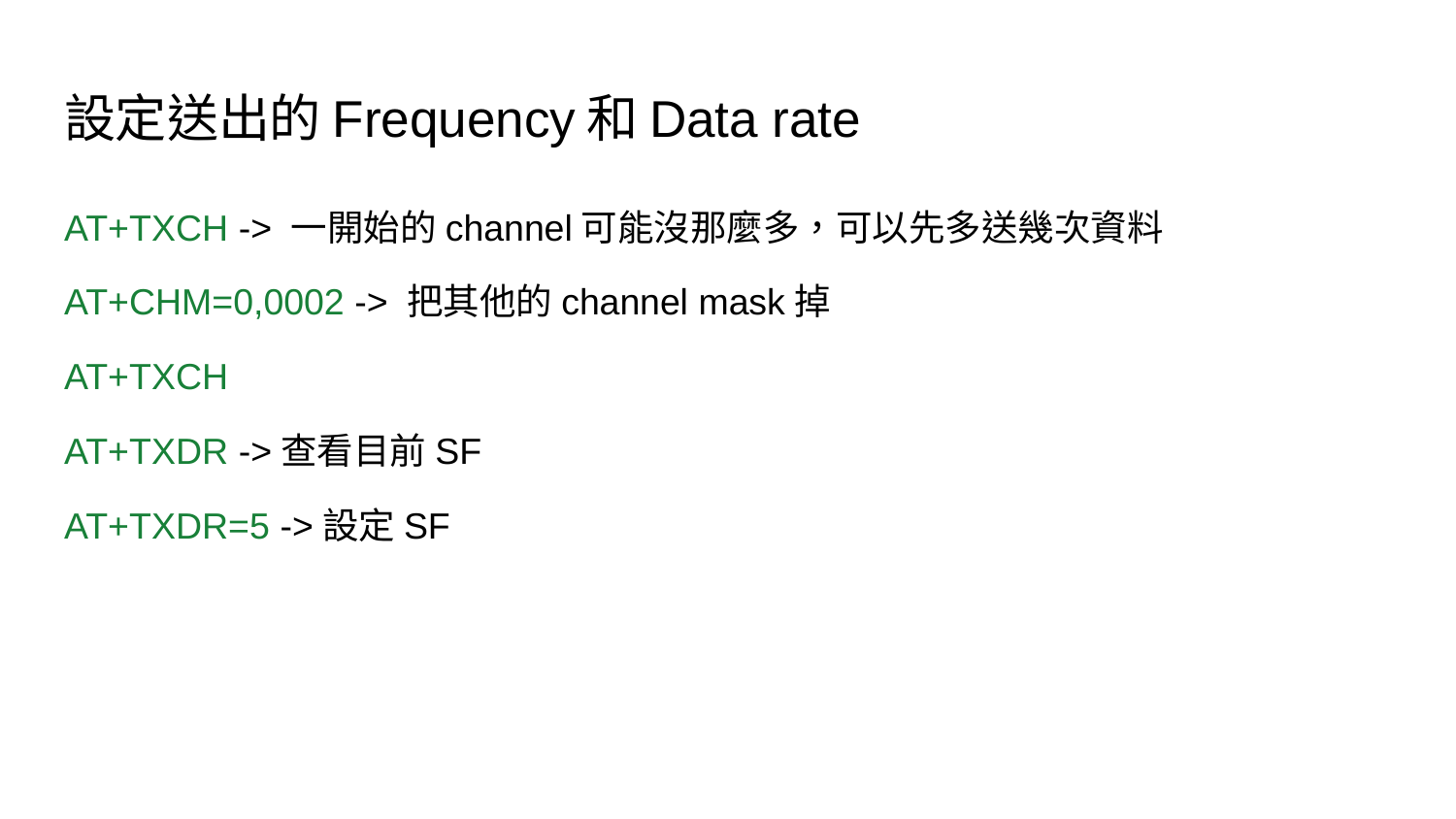

# 設定送出的Frequency和Data rate
AT+TXCH -> 一開始的channel可能沒那麼多，可以先多送幾次資料
AT+CHM=0,0002 -> 把其他的channel mask掉
AT+TXCH
AT+TXDR ->查看目前SF
AT+TXDR=5 ->設定SF